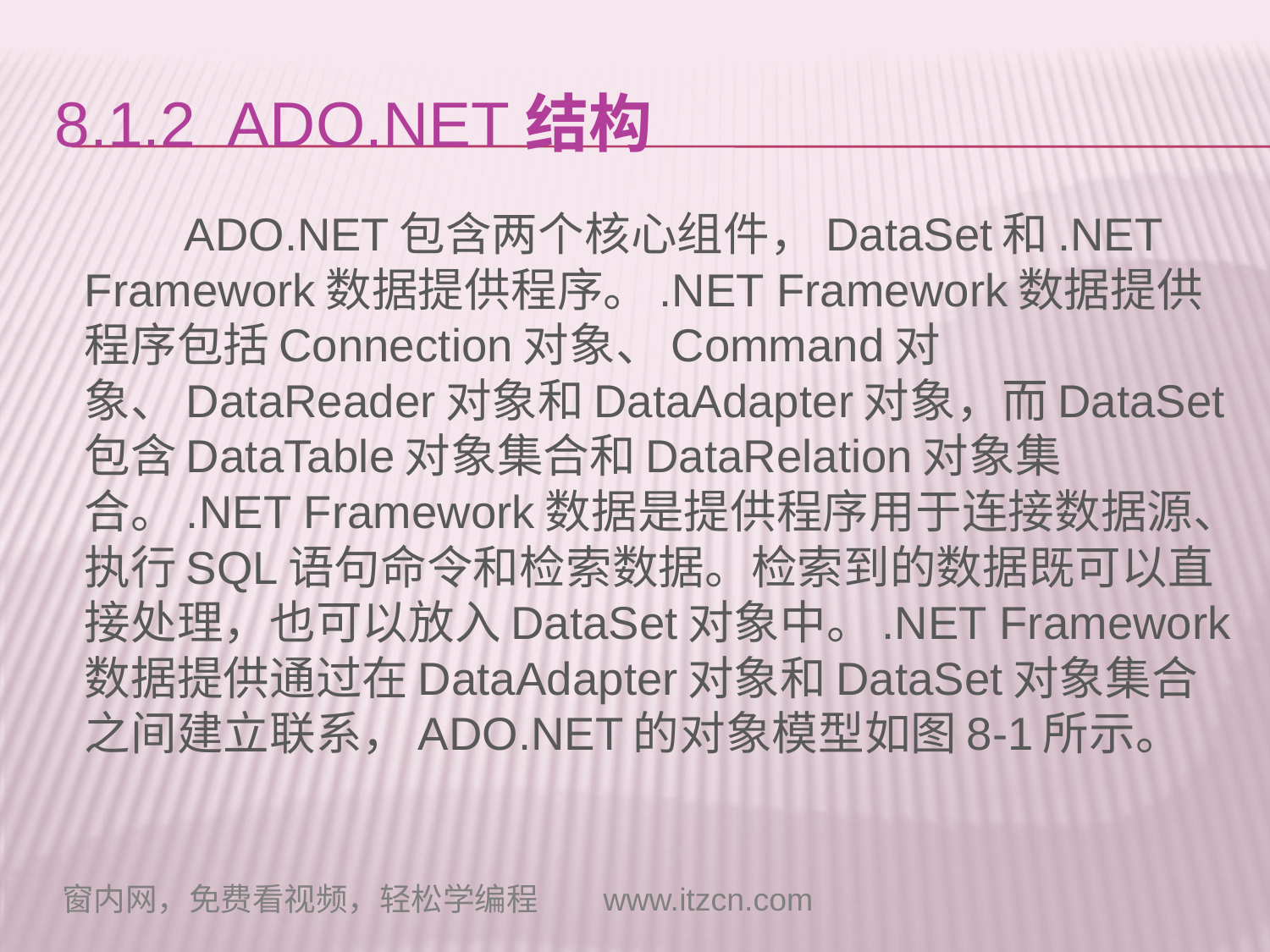

# 8.1.2  ADO.NET结构
           ADO.NET包含两个核心组件，DataSet和.NET Framework数据提供程序。.NET Framework数据提供程序包括Connection对象、Command对象、DataReader对象和DataAdapter对象，而DataSet包含DataTable对象集合和DataRelation对象集合。.NET Framework数据是提供程序用于连接数据源、执行SQL语句命令和检索数据。检索到的数据既可以直接处理，也可以放入DataSet对象中。.NET Framework数据提供通过在DataAdapter对象和DataSet对象集合之间建立联系，ADO.NET的对象模型如图8-1所示。